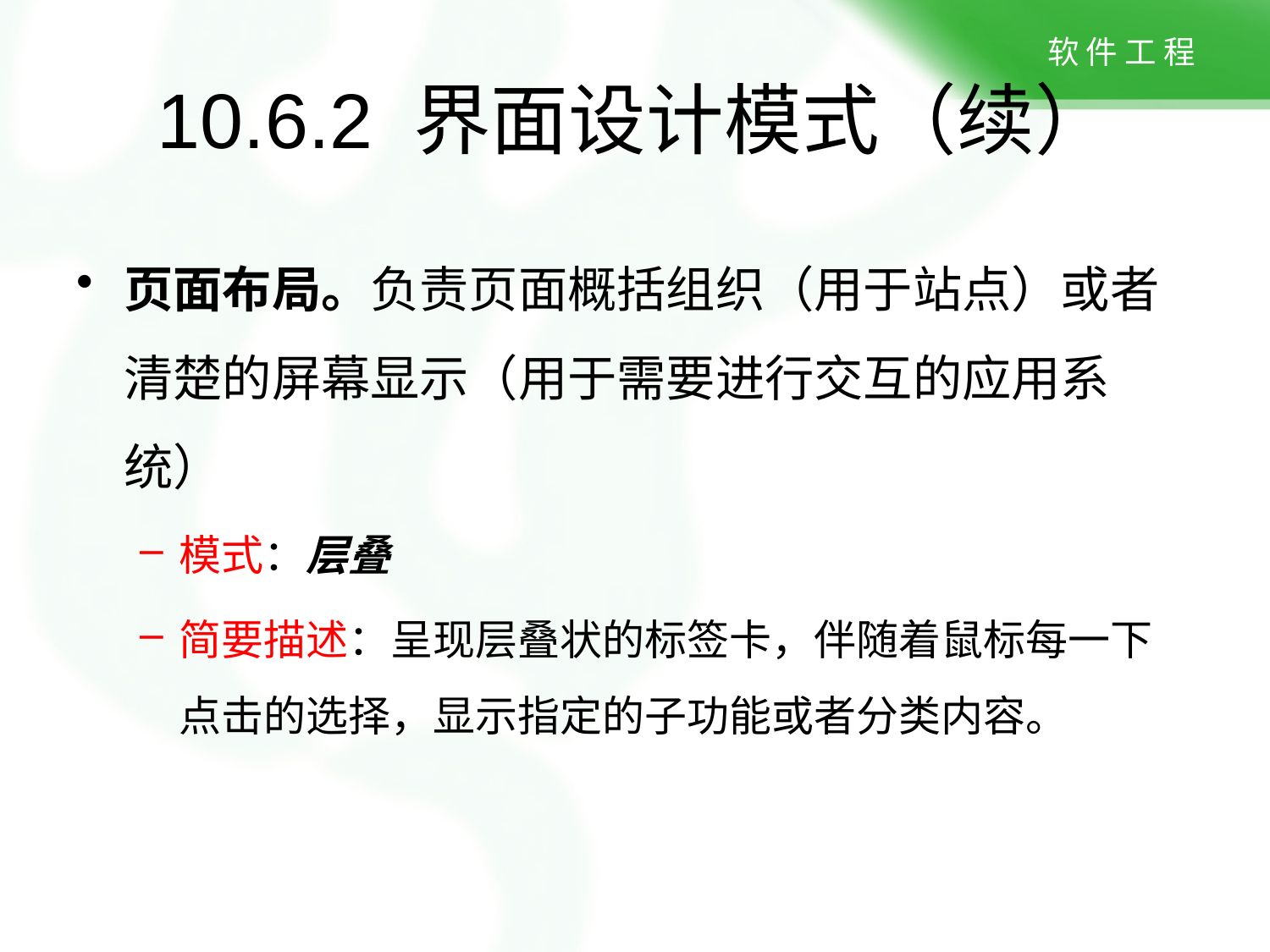

# 10.6.2 界面设计模式（续）
页面布局。负责页面概括组织（用于站点）或者清楚的屏幕显示（用于需要进行交互的应用系统）
模式：层叠
简要描述：呈现层叠状的标签卡，伴随着鼠标每一下点击的选择，显示指定的子功能或者分类内容。